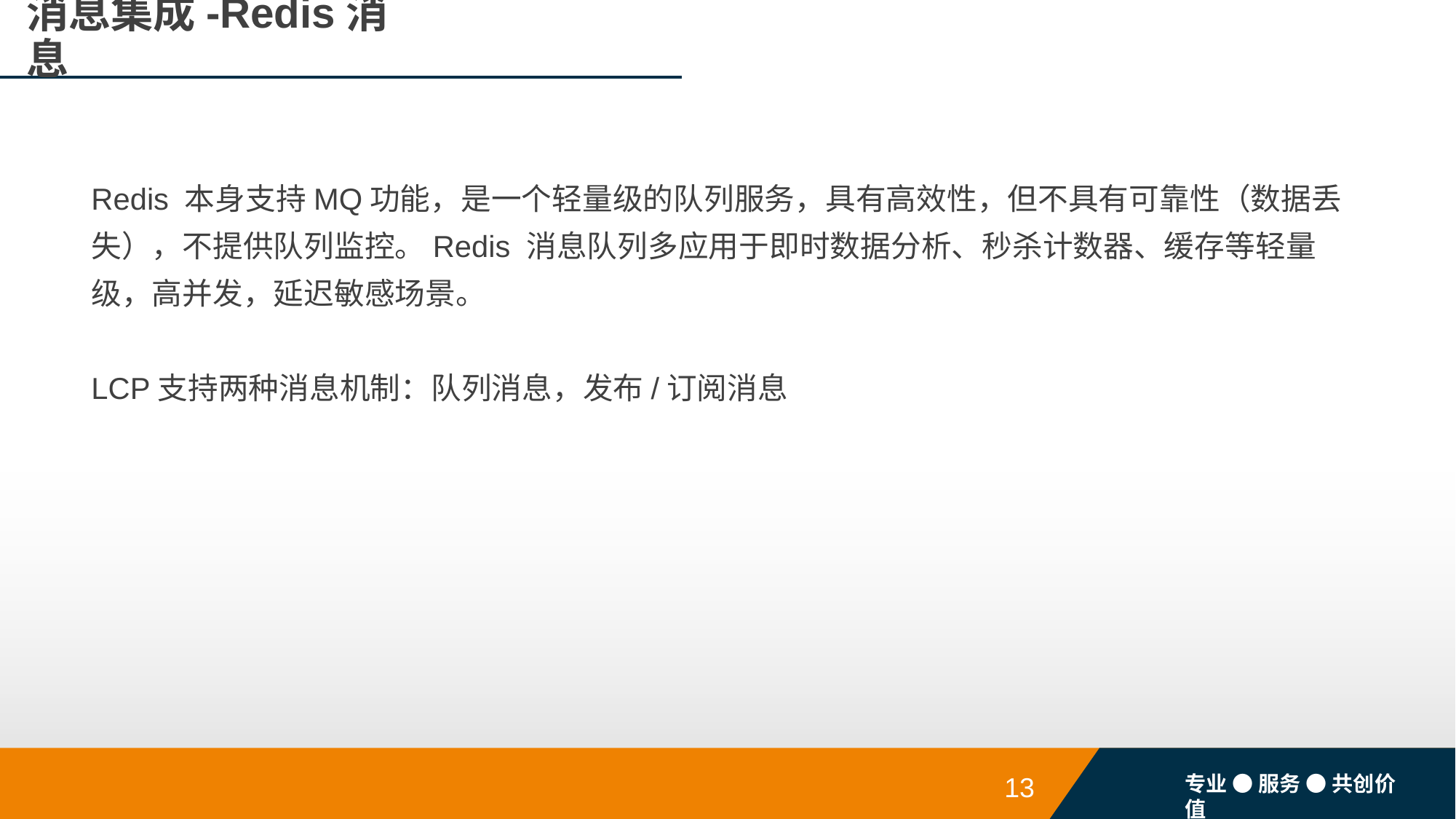

# 消息集成-Redis消息
Redis 本身支持MQ功能，是一个轻量级的队列服务，具有高效性，但不具有可靠性（数据丢失），不提供队列监控。Redis 消息队列多应用于即时数据分析、秒杀计数器、缓存等轻量级，高并发，延迟敏感场景。

LCP支持两种消息机制：队列消息，发布/订阅消息